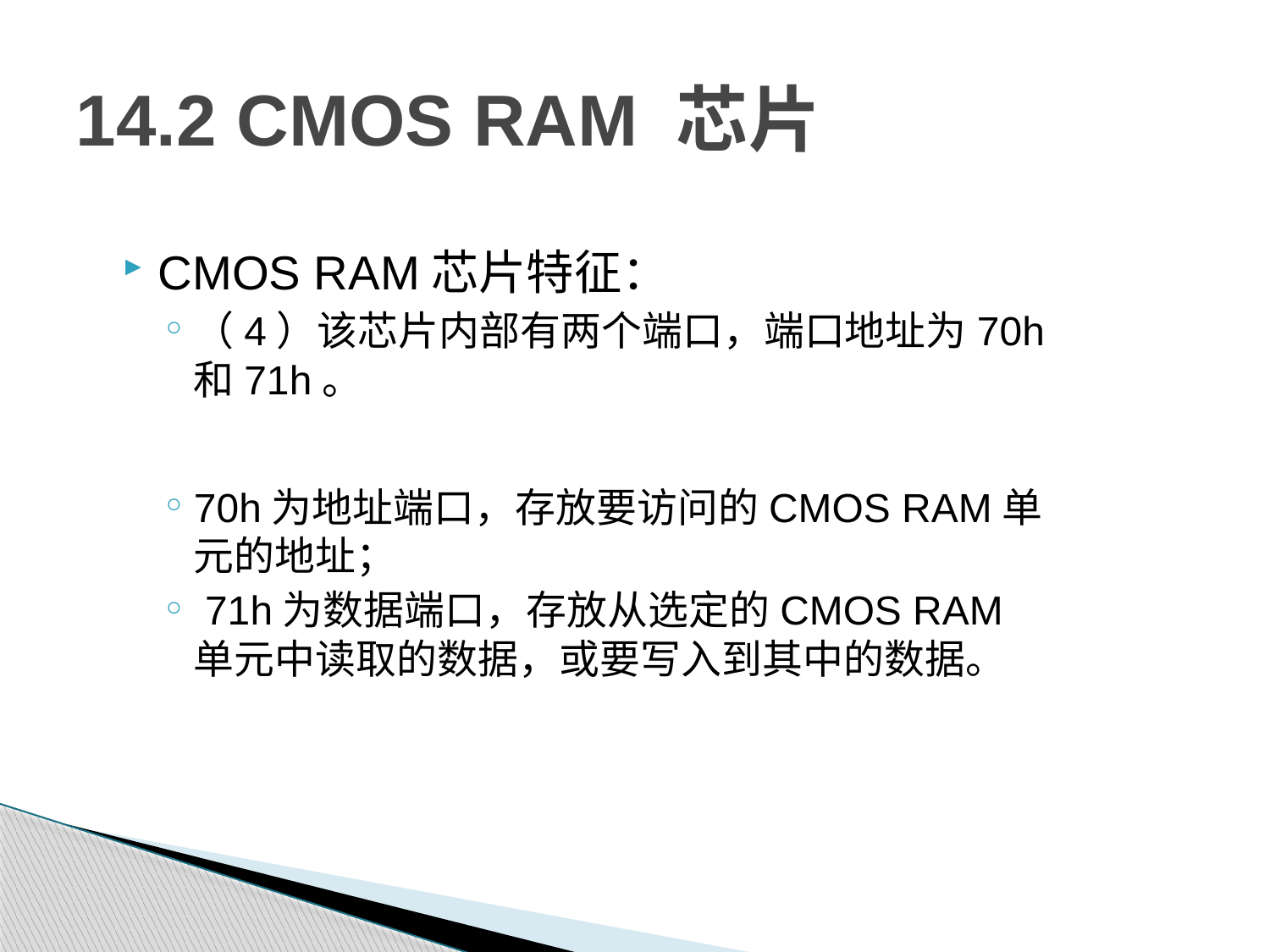

# 14.2 CMOS RAM 芯片
CMOS RAM芯片特征：
（4）该芯片内部有两个端口，端口地址为70h和71h。

70h为地址端口，存放要访问的CMOS RAM单元的地址；
 71h为数据端口，存放从选定的CMOS RAM 单元中读取的数据，或要写入到其中的数据。